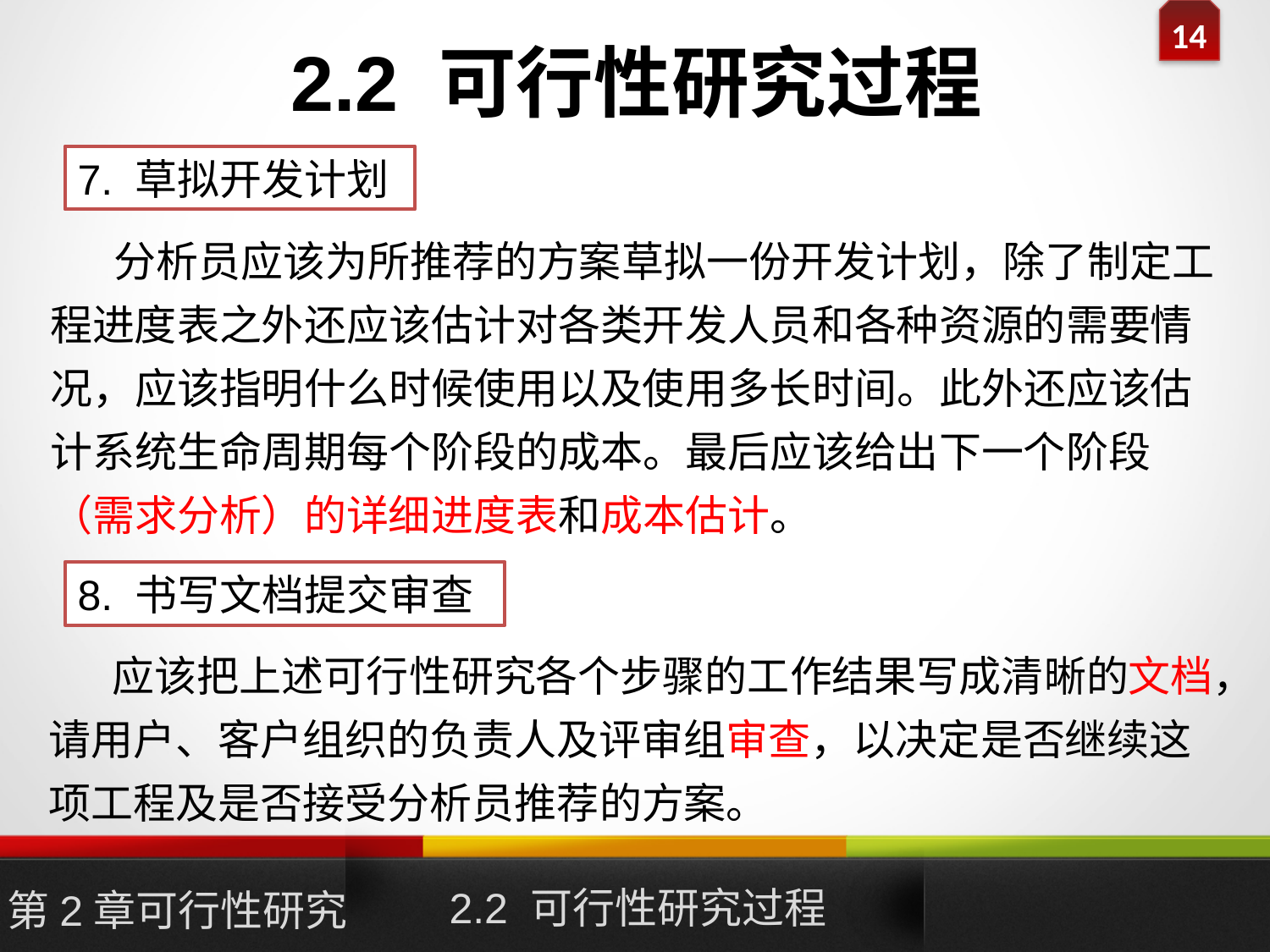

# 2.2 可行性研究过程
7. 草拟开发计划
分析员应该为所推荐的方案草拟一份开发计划，除了制定工程进度表之外还应该估计对各类开发人员和各种资源的需要情况，应该指明什么时候使用以及使用多长时间。此外还应该估计系统生命周期每个阶段的成本。最后应该给出下一个阶段（需求分析）的详细进度表和成本估计。
8. 书写文档提交审查
应该把上述可行性研究各个步骤的工作结果写成清晰的文档，请用户、客户组织的负责人及评审组审查，以决定是否继续这项工程及是否接受分析员推荐的方案。
2.2 可行性研究过程
第2章可行性研究